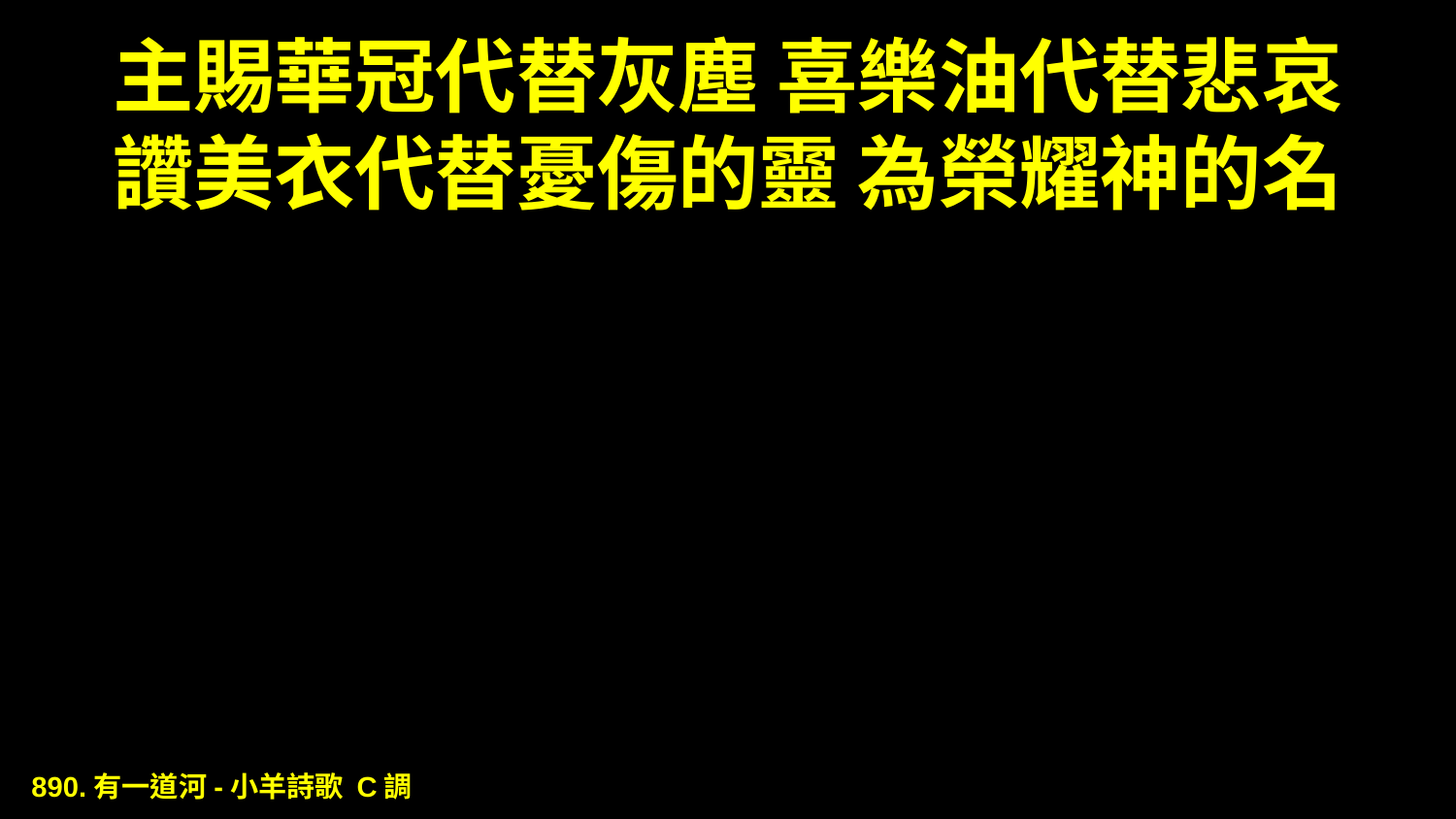

# 主賜華冠代替灰塵 喜樂油代替悲哀 讚美衣代替憂傷的靈 為榮耀神的名
890.有一道河-小羊詩歌 C調